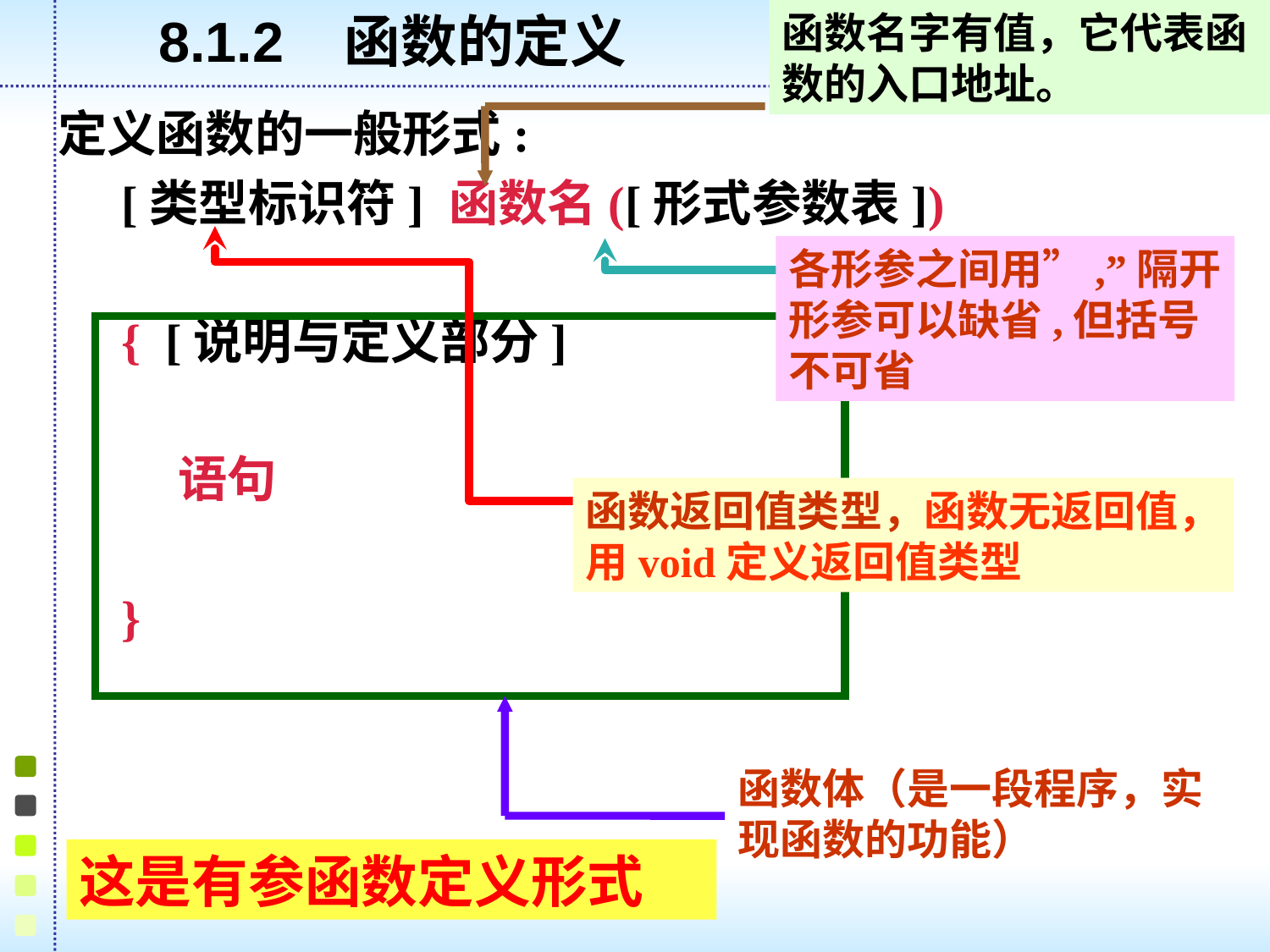

8.1.2   函数的定义
函数名字有值，它代表函数的入口地址。

定义函数的一般形式:
[类型标识符] 函数名([形式参数表])

{  [说明与定义部分]

    语句

}

函数返回值类型，函数无返回值，
用void定义返回值类型
各形参之间用”,”隔开
形参可以缺省,但括号
不可省

函数体（是一段程序，实现函数的功能）

这是有参函数定义形式